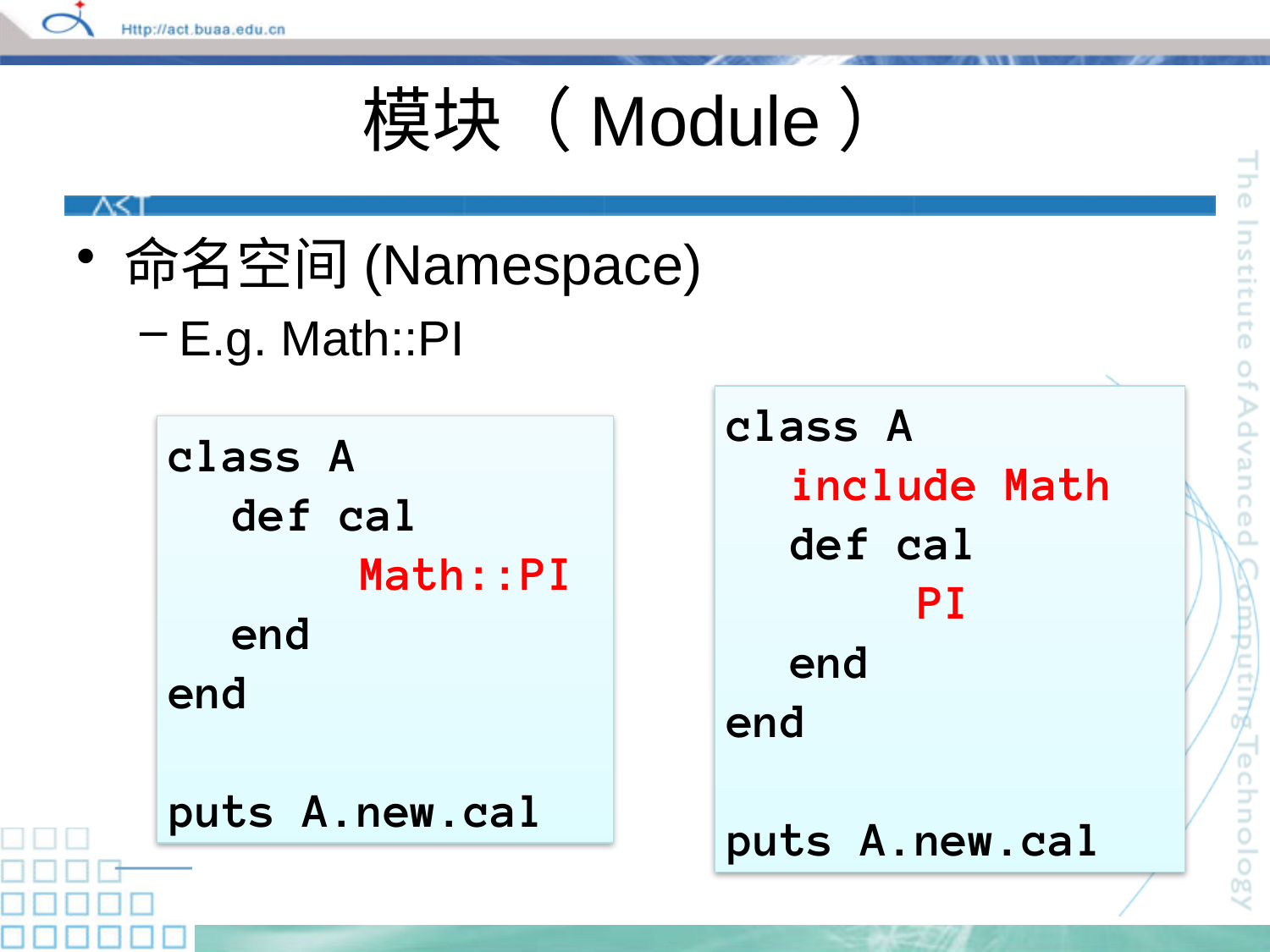

# 模块（Module）
命名空间(Namespace)
E.g. Math::PI

class A
include Math
def cal
	PI
end
end

puts A.new.cal
class A
def cal
	Math::PI
end
end

puts A.new.cal